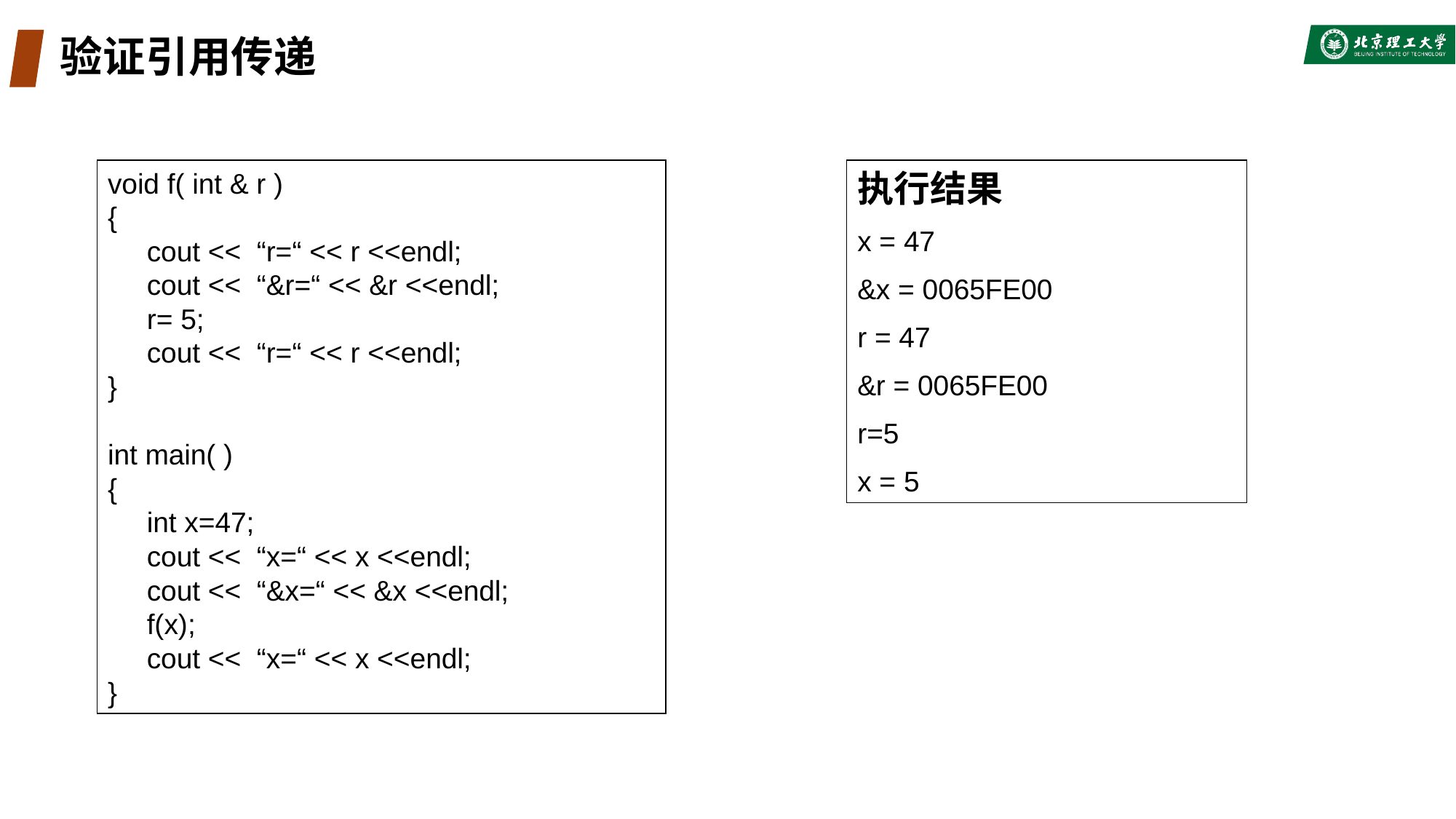

# 验证引用传递
void f( int & r )
{
     cout <<  “r=“ << r <<endl;
     cout <<  “&r=“ << &r <<endl;
     r= 5;
     cout <<  “r=“ << r <<endl;
}

int main( )
{
     int x=47;
     cout <<  “x=“ << x <<endl;
     cout <<  “&x=“ << &x <<endl;
     f(x);
     cout <<  “x=“ << x <<endl;
}
执行结果
x = 47
&x = 0065FE00
r = 47
&r = 0065FE00
r=5
x = 5